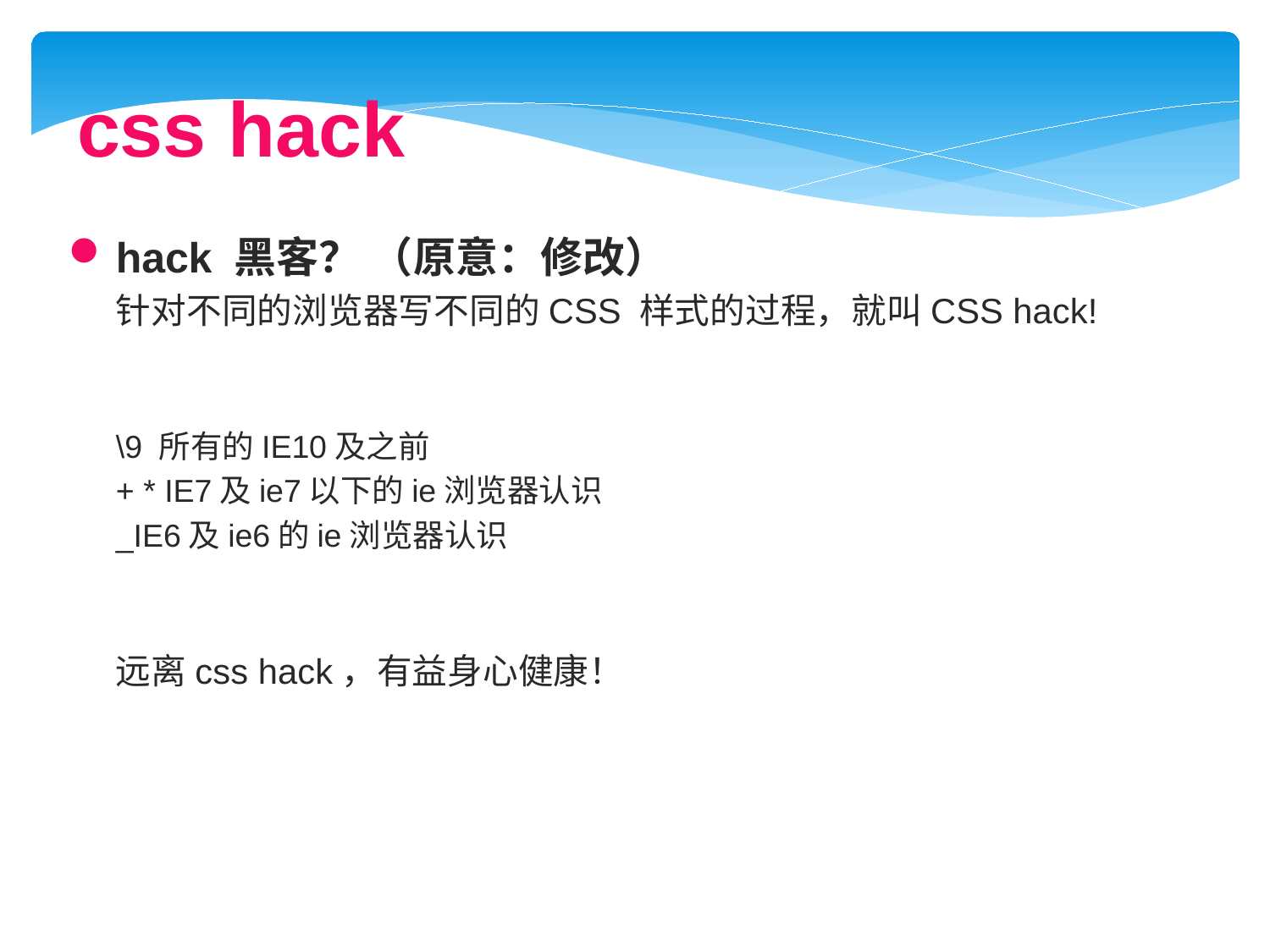

css hack
hack 黑客？ （原意：修改）
	针对不同的浏览器写不同的CSS 样式的过程，就叫CSS hack!

	\9 所有的IE10及之前
	+ * IE7及ie7以下的ie浏览器认识
	_IE6及ie6的ie浏览器认识

	远离css hack，有益身心健康！